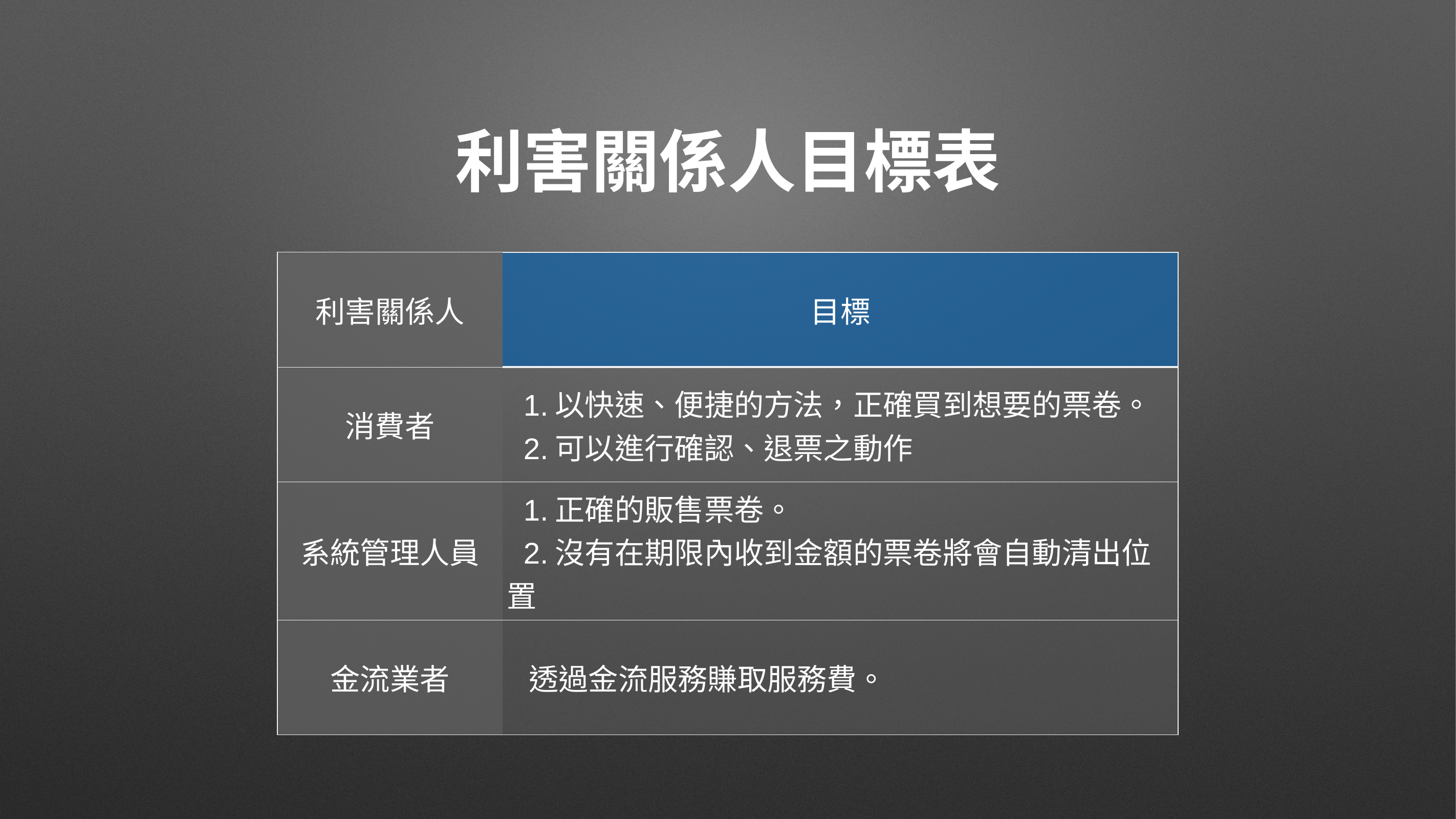

利害關係人目標表
| 利害關係人 | 目標 |
| --- | --- |
| 消費者 | 1.以快速、便捷的方法，正確買到想要的票卷。 2.可以進行確認、退票之動作 |
| 系統管理人員 | 1.正確的販售票卷。 2.沒有在期限內收到金額的票卷將會自動清出位置 |
| 金流業者 | 透過金流服務賺取服務費。 |